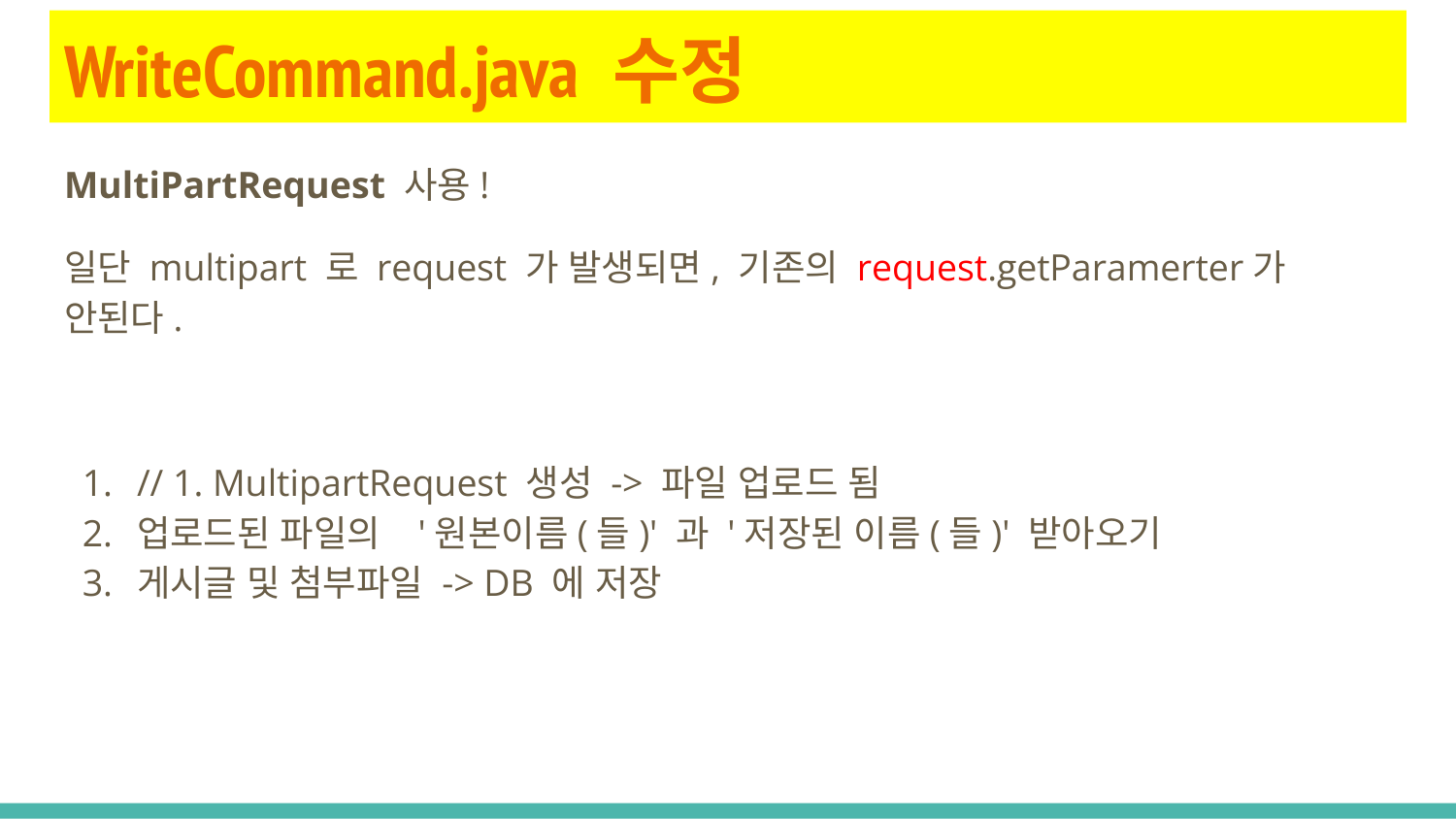

# WriteCommand.java 수정
MultiPartRequest 사용!
일단 multipart 로 request 가 발생되면, 기존의 request.getParamerter가 안된다.

// 1. MultipartRequest 생성 -> 파일 업로드 됨
업로드된 파일의   '원본이름(들)' 과 '저장된 이름(들)' 받아오기
게시글 및 첨부파일 -> DB 에 저장